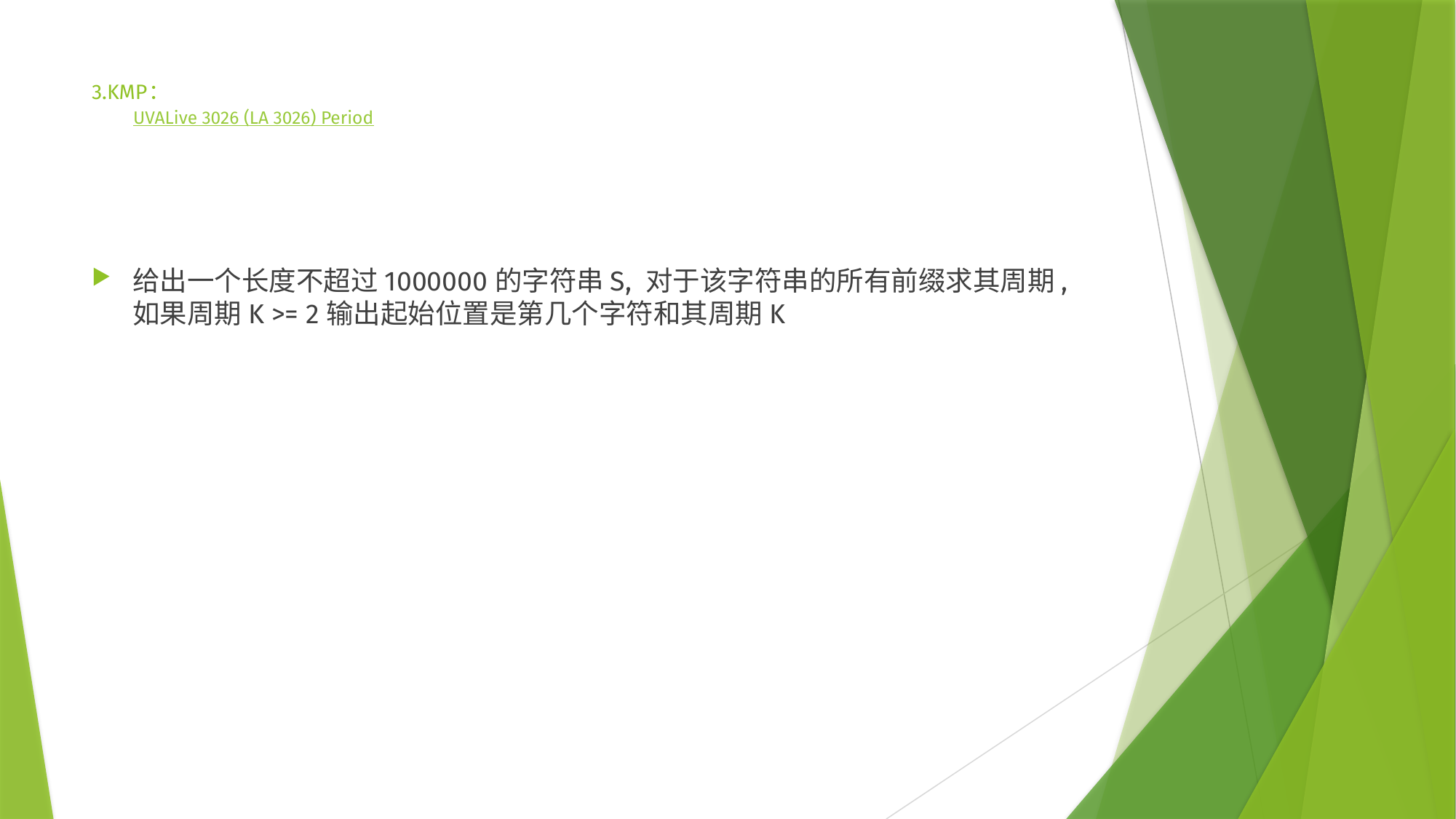

# 3.KMP： UVALive 3026 (LA 3026) Period
给出一个长度不超过1000000的字符串S, 对于该字符串的所有前缀求其周期, 如果周期K >= 2输出起始位置是第几个字符和其周期K